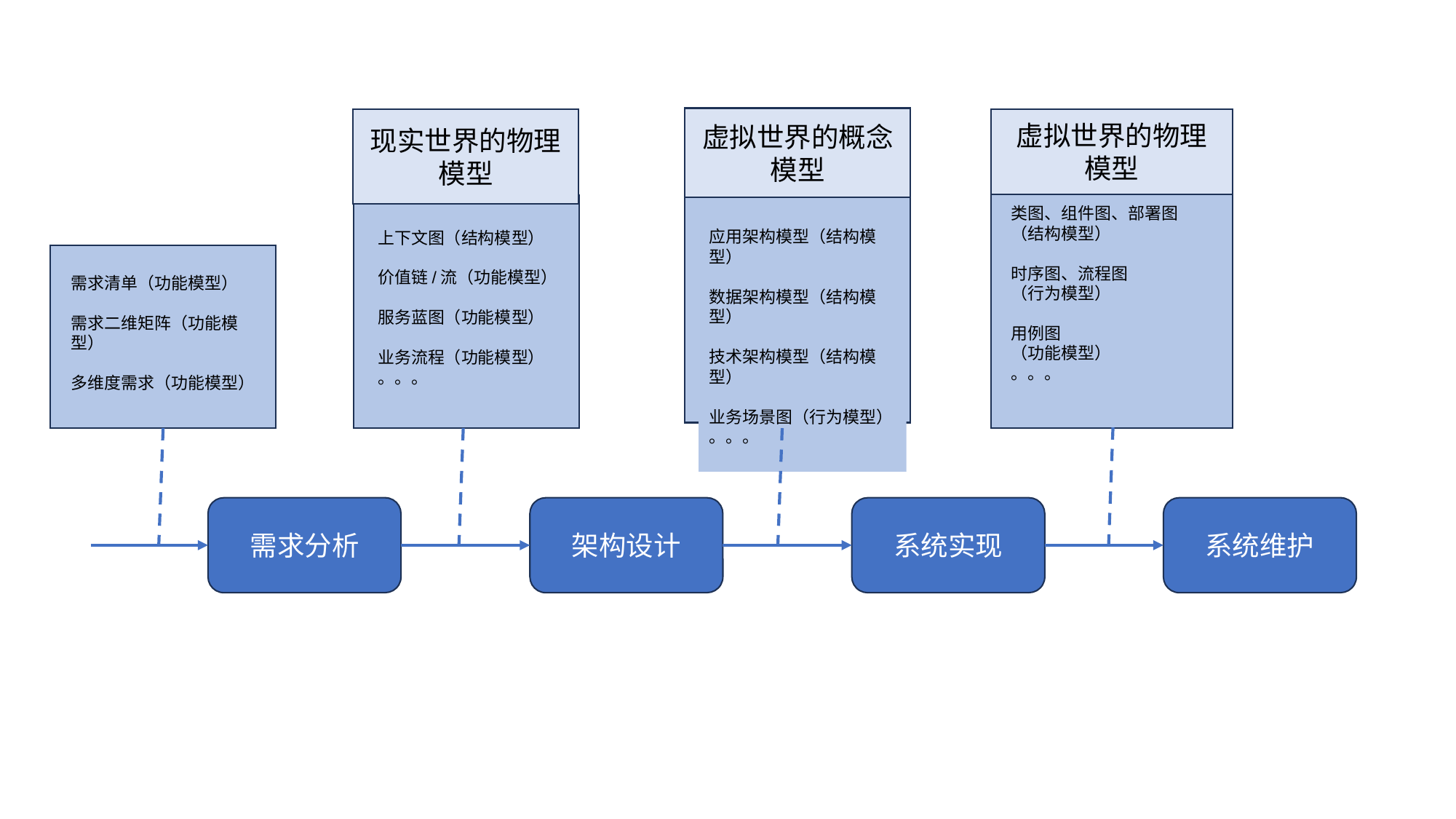

虚拟世界的概念模型
现实世界的物理模型
虚拟世界的物理
模型

类图、组件图、部署图
（结构模型）

时序图、流程图
（行为模型）

用例图
（功能模型）
。。。

上下文图（结构模型）

价值链/流（功能模型）

服务蓝图（功能模型）

业务流程（功能模型）
。。。

应用架构模型（结构模型）

数据架构模型（结构模型）

技术架构模型（结构模型）

业务场景图（行为模型）
。。。

需求清单（功能模型）

需求二维矩阵（功能模型）

多维度需求（功能模型）

需求分析
架构设计
系统实现
系统维护